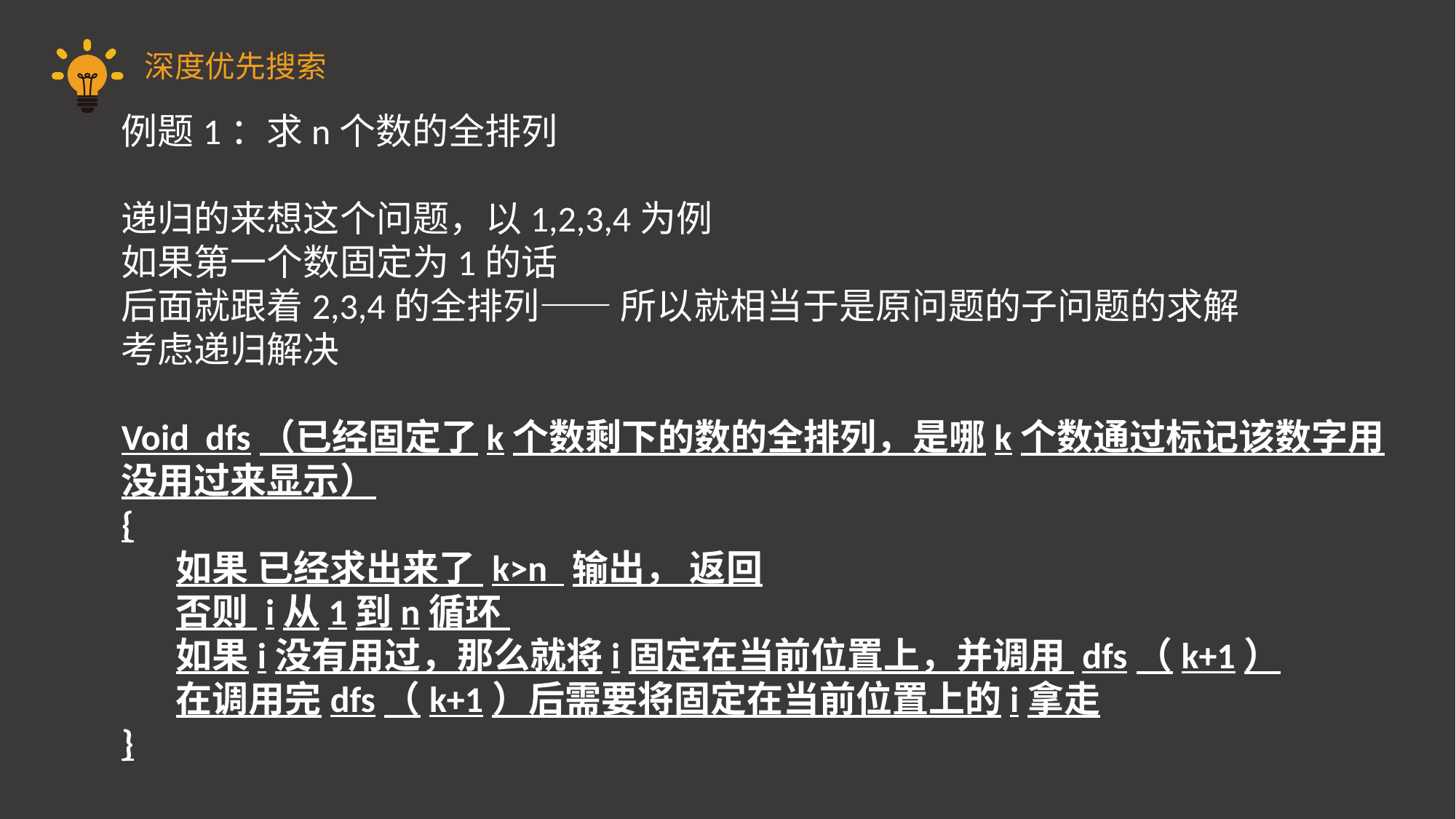

深度优先搜索
例题1：求n个数的全排列

递归的来想这个问题，以1,2,3,4为例
如果第一个数固定为1的话
后面就跟着2,3,4的全排列—— 所以就相当于是原问题的子问题的求解
考虑递归解决

Void  dfs（已经固定了k个数剩下的数的全排列，是哪k个数通过标记该数字用没用过来显示）
{
如果 已经求出来了 k>n  输出， 返回
否则 i从1到n循环
如果i没有用过，那么就将i固定在当前位置上，并调用 dfs（k+1）
在调用完dfs（k+1）后需要将固定在当前位置上的i拿走
}